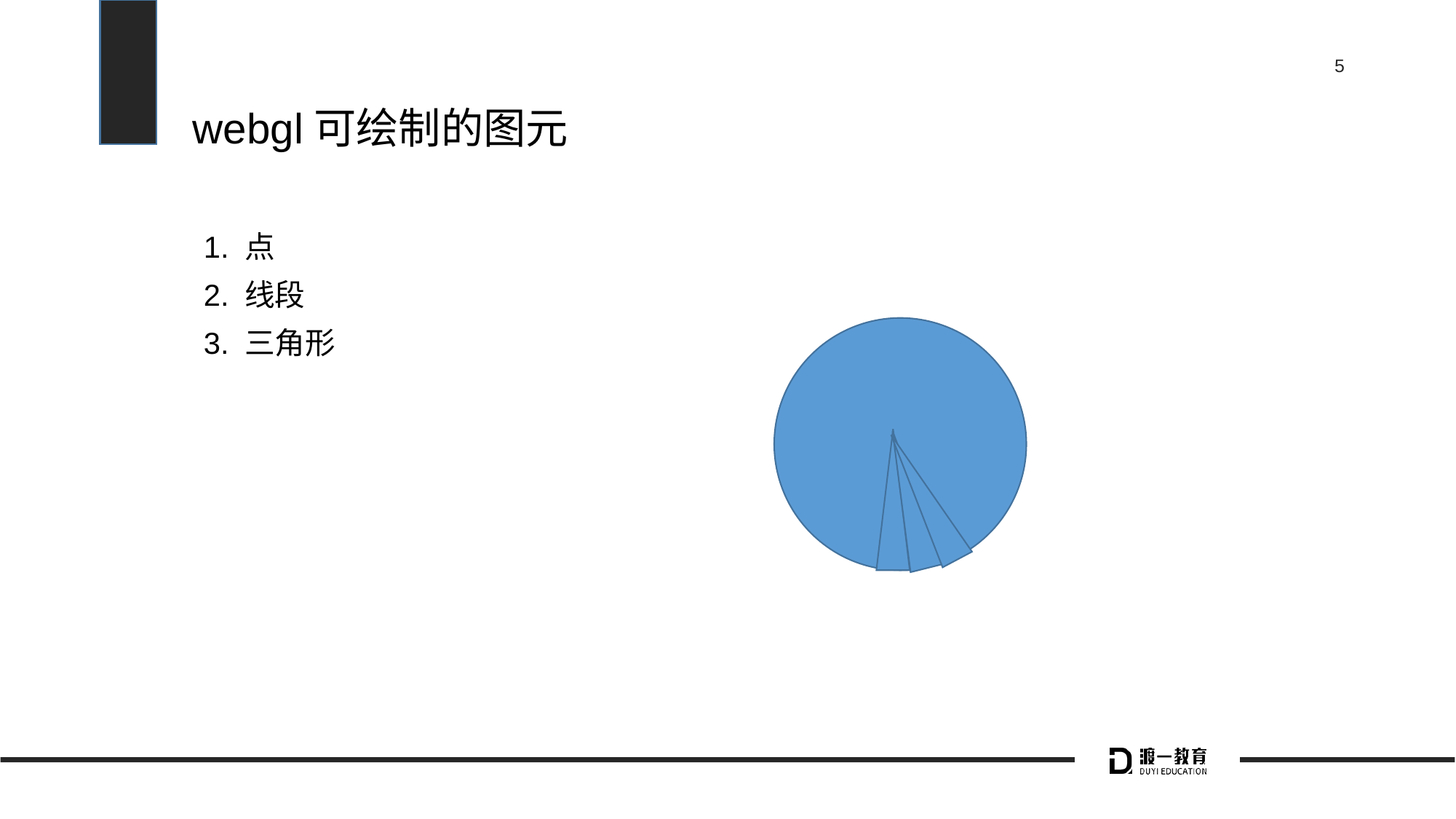

# webgl可绘制的图元
1. 点
2. 线段
3. 三角形